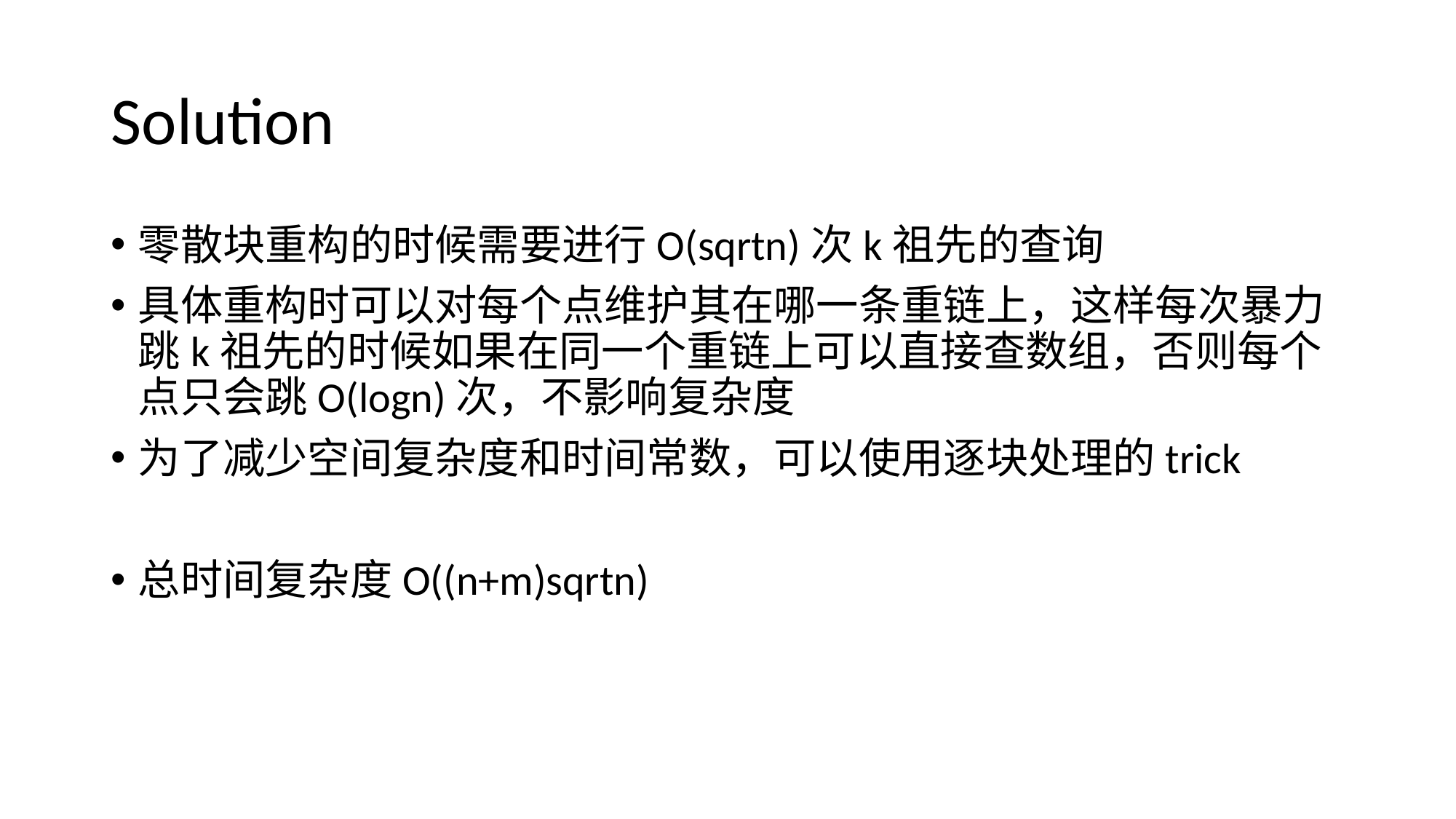

# Solution
零散块重构的时候需要进行O(sqrtn)次k祖先的查询
具体重构时可以对每个点维护其在哪一条重链上，这样每次暴力跳k祖先的时候如果在同一个重链上可以直接查数组，否则每个点只会跳O(logn)次，不影响复杂度
为了减少空间复杂度和时间常数，可以使用逐块处理的trick

总时间复杂度O((n+m)sqrtn)